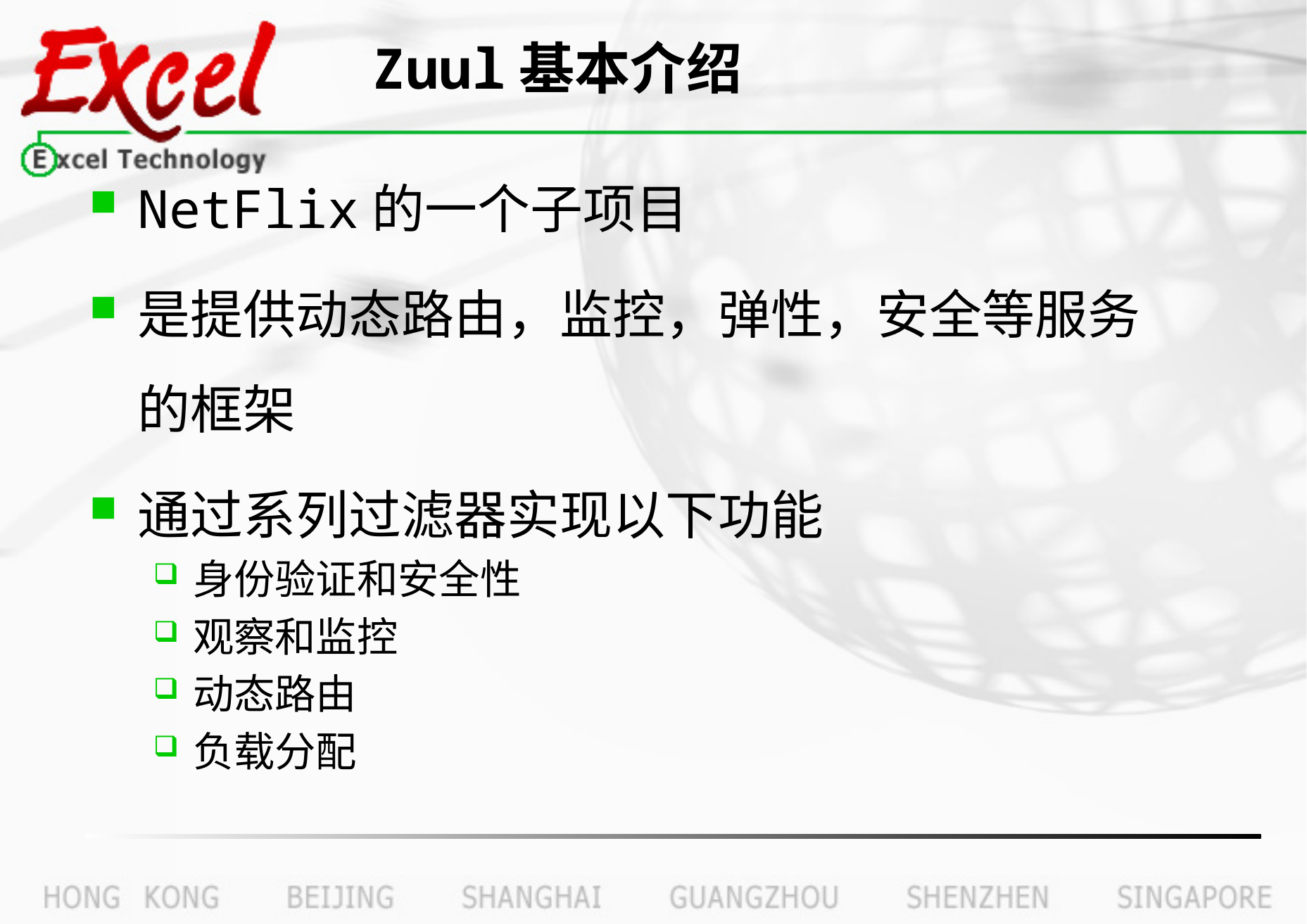

# Zuul基本介绍
NetFlix的一个子项目
是提供动态路由，监控，弹性，安全等服务的框架
通过系列过滤器实现以下功能
身份验证和安全性
观察和监控
动态路由
负载分配